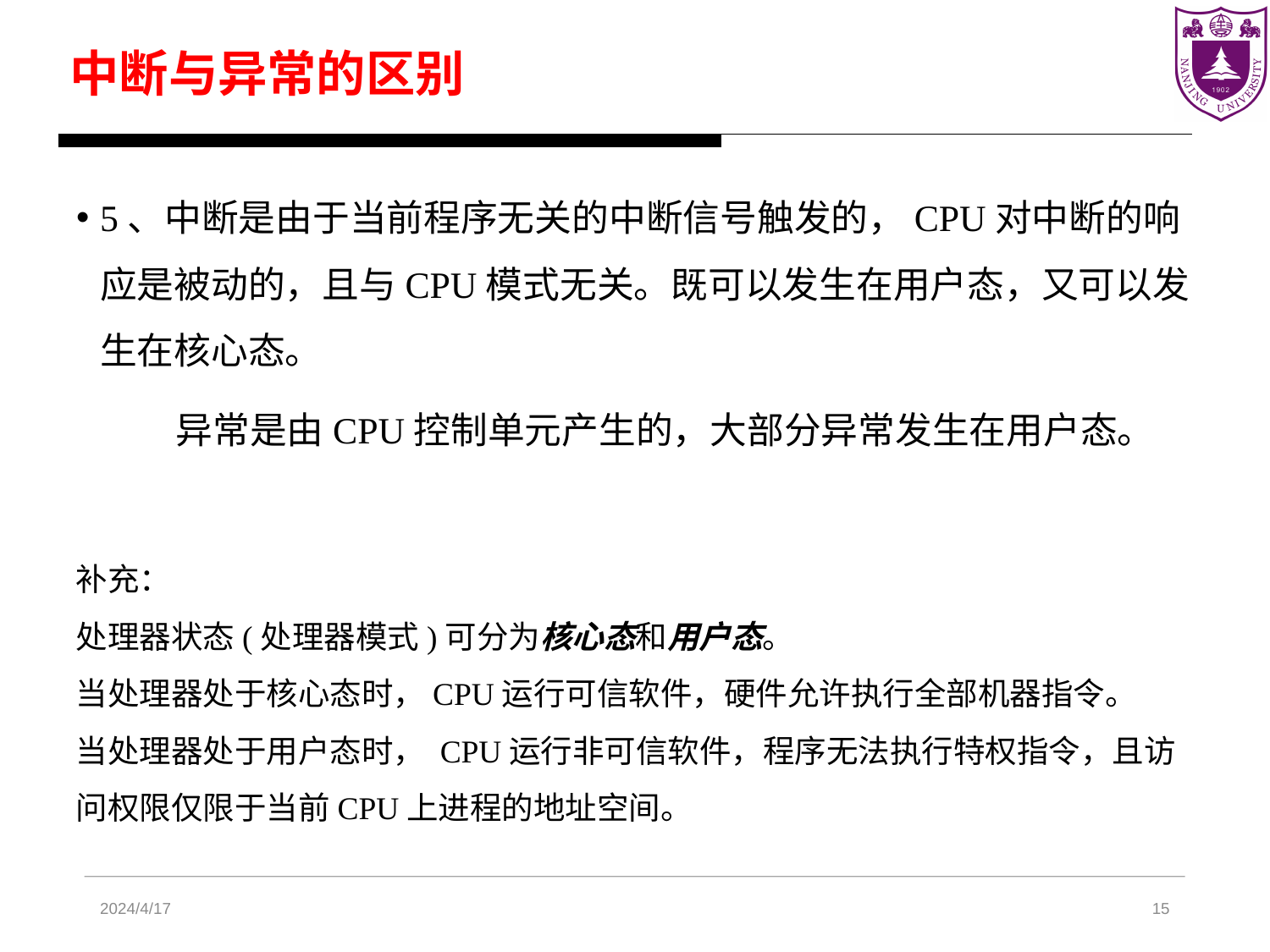

# 中断与异常的区别
5、中断是由于当前程序无关的中断信号触发的，CPU对中断的响应是被动的，且与CPU模式无关。既可以发生在用户态，又可以发生在核心态。
           异常是由CPU控制单元产生的，大部分异常发生在用户态。

补充：
处理器状态(处理器模式)可分为核心态和用户态。
当处理器处于核心态时，CPU运行可信软件，硬件允许执行全部机器指令。
当处理器处于用户态时， CPU运行非可信软件，程序无法执行特权指令，且访问权限仅限于当前CPU上进程的地址空间。
2024/4/17
15